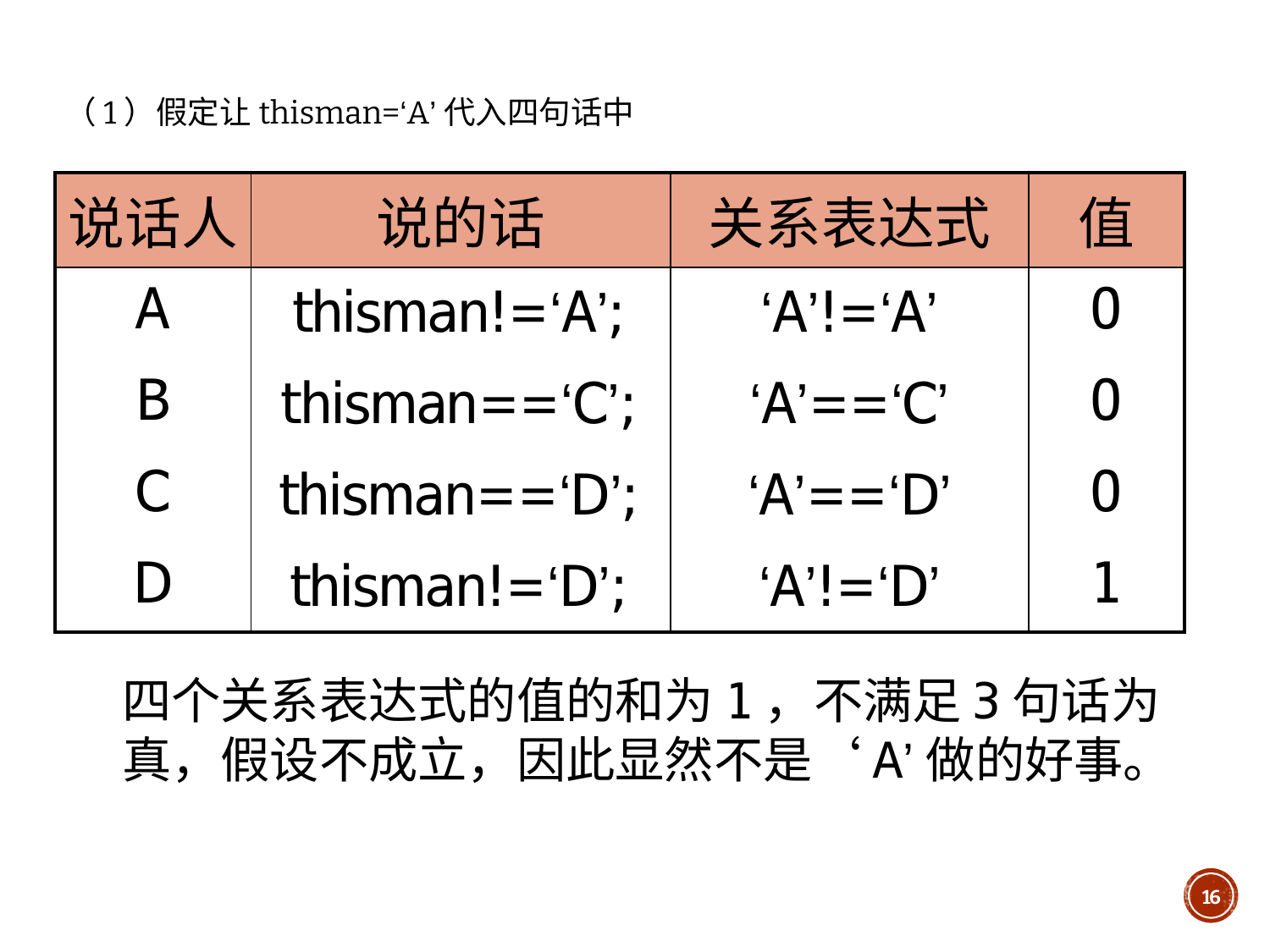

（1）假定让thisman=‘A’代入四句话中
| 说话人 | 说的话 | 关系表达式 | 值 |
| --- | --- | --- | --- |
| A | thisman!=‘A’; | ‘A’!=‘A’ | 0 |
| B | thisman==‘C’; | ‘A’==‘C’ | 0 |
| C | thisman==‘D’; | ‘A’==‘D’ | 0 |
| D | thisman!=‘D’; | ‘A’!=‘D’ | 1 |
	四个关系表达式的值的和为1，不满足3句话为真，假设不成立，因此显然不是‘A’做的好事。
16